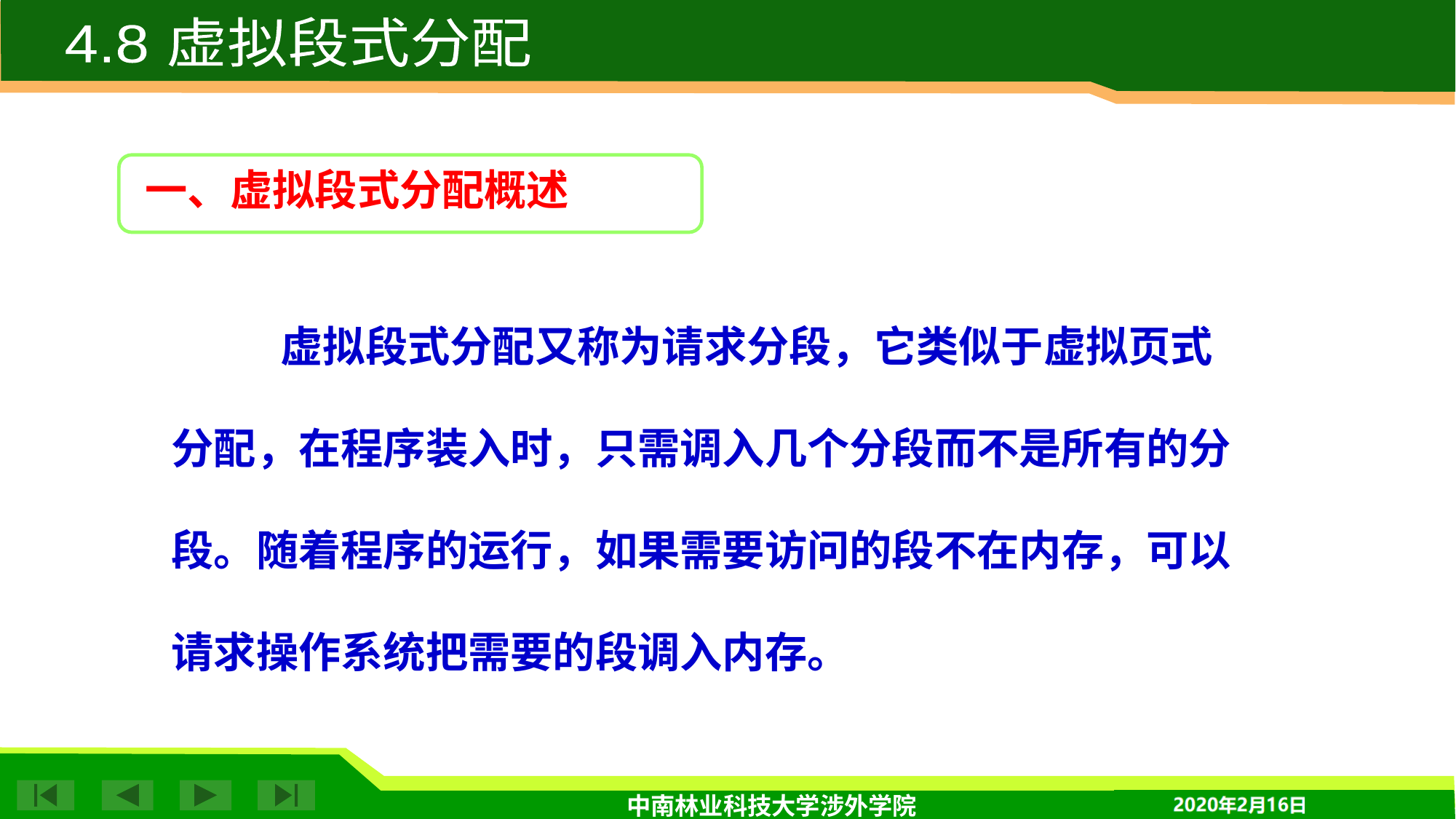

4.8 虚拟段式分配

一、虚拟段式分配概述
		虚拟段式分配又称为请求分段，它类似于虚拟页式分配，在程序装入时，只需调入几个分段而不是所有的分段。随着程序的运行，如果需要访问的段不在内存，可以请求操作系统把需要的段调入内存。